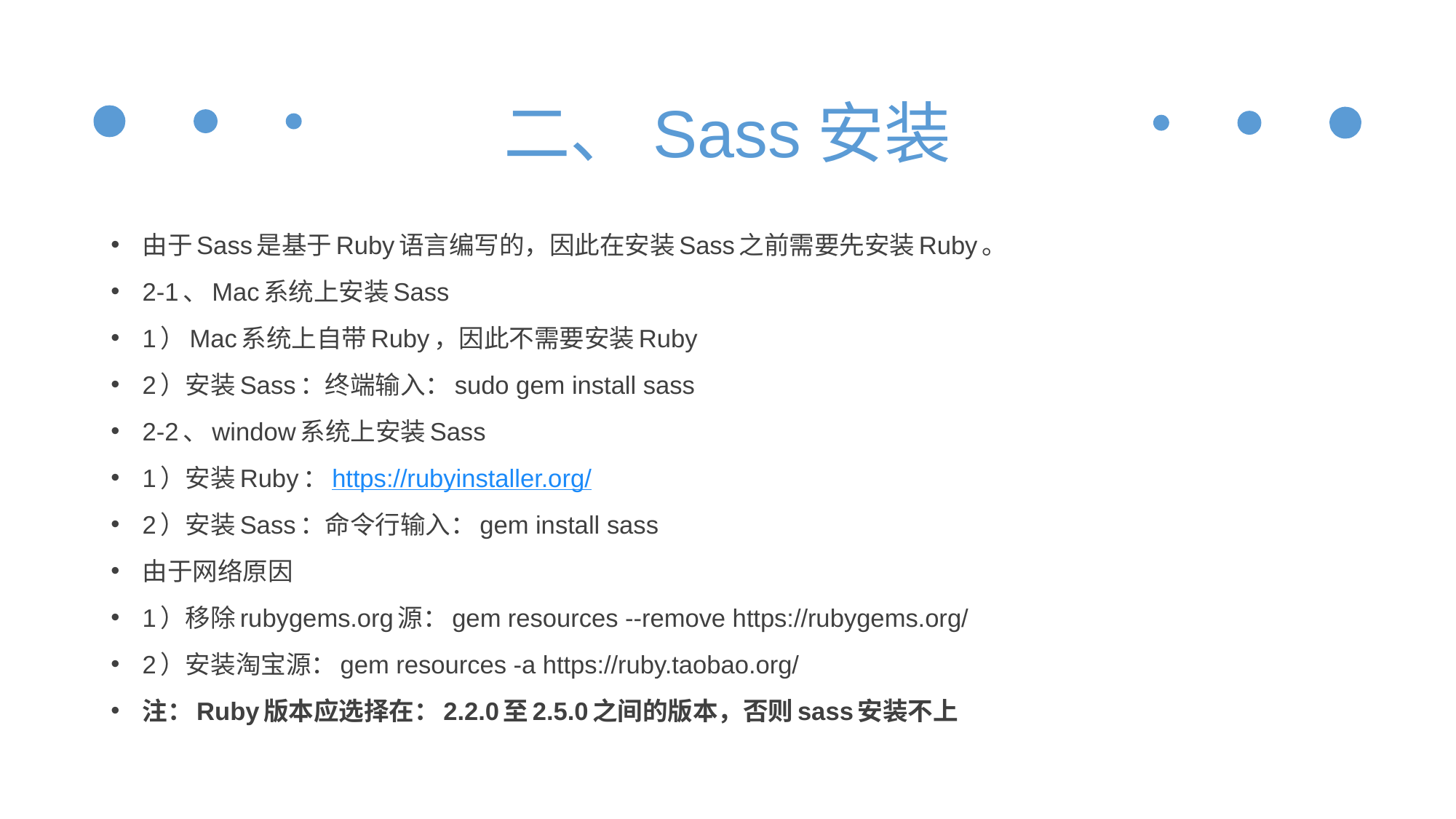

# 二、Sass安装
由于Sass是基于Ruby语言编写的，因此在安装Sass之前需要先安装Ruby。
2-1、Mac系统上安装Sass
1）Mac系统上自带Ruby，因此不需要安装Ruby
2）安装Sass：终端输入：sudo gem install sass
2-2、window系统上安装Sass
1）安装Ruby：https://rubyinstaller.org/
2）安装Sass：命令行输入：gem install sass
由于网络原因
1）移除rubygems.org源：gem resources --remove https://rubygems.org/
2）安装淘宝源：gem resources -a https://ruby.taobao.org/
注：Ruby版本应选择在：2.2.0至2.5.0之间的版本，否则sass安装不上